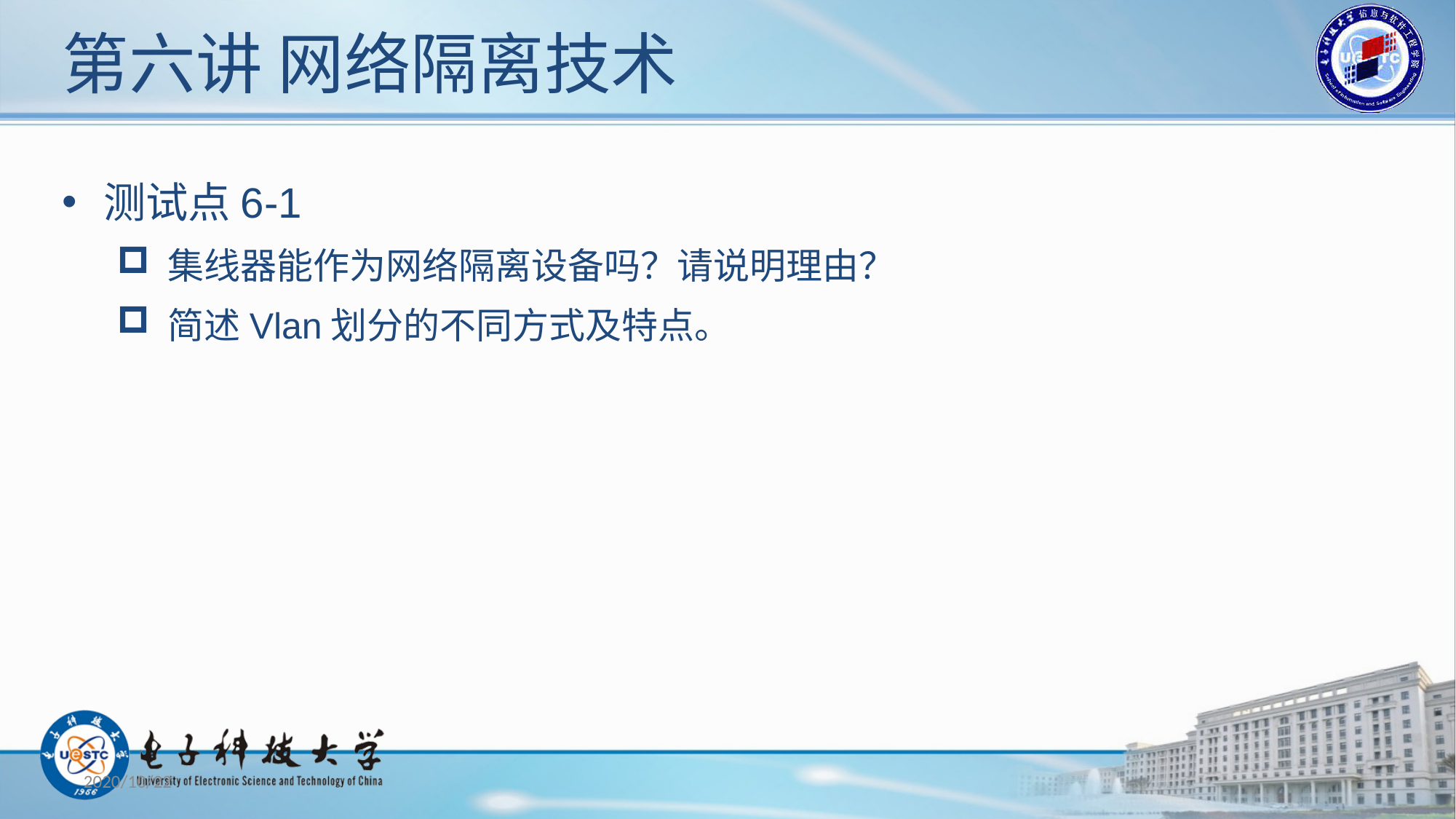

# 第六讲 网络隔离技术
测试点6-1
 集线器能作为网络隔离设备吗？请说明理由？
 简述Vlan划分的不同方式及特点。
2020/10/22